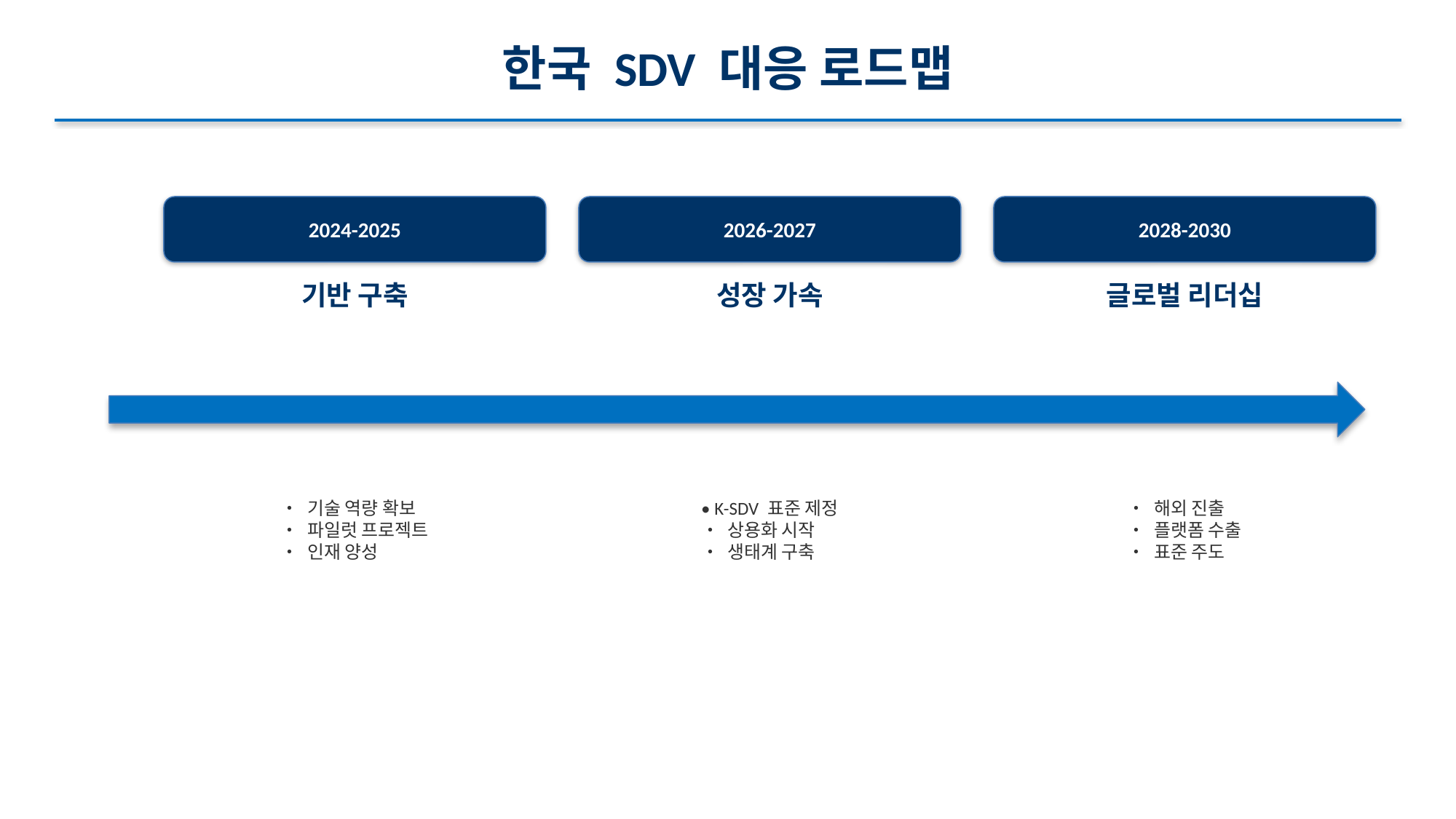

한국 SDV 대응 로드맵
#
2024-2025
2026-2027
2028-2030
기반 구축
성장 가속
글로벌 리더십

• 기술 역량 확보
• 파일럿 프로젝트
• 인재 양성
• K-SDV 표준 제정
• 상용화 시작
• 생태계 구축
• 해외 진출
• 플랫폼 수출
• 표준 주도